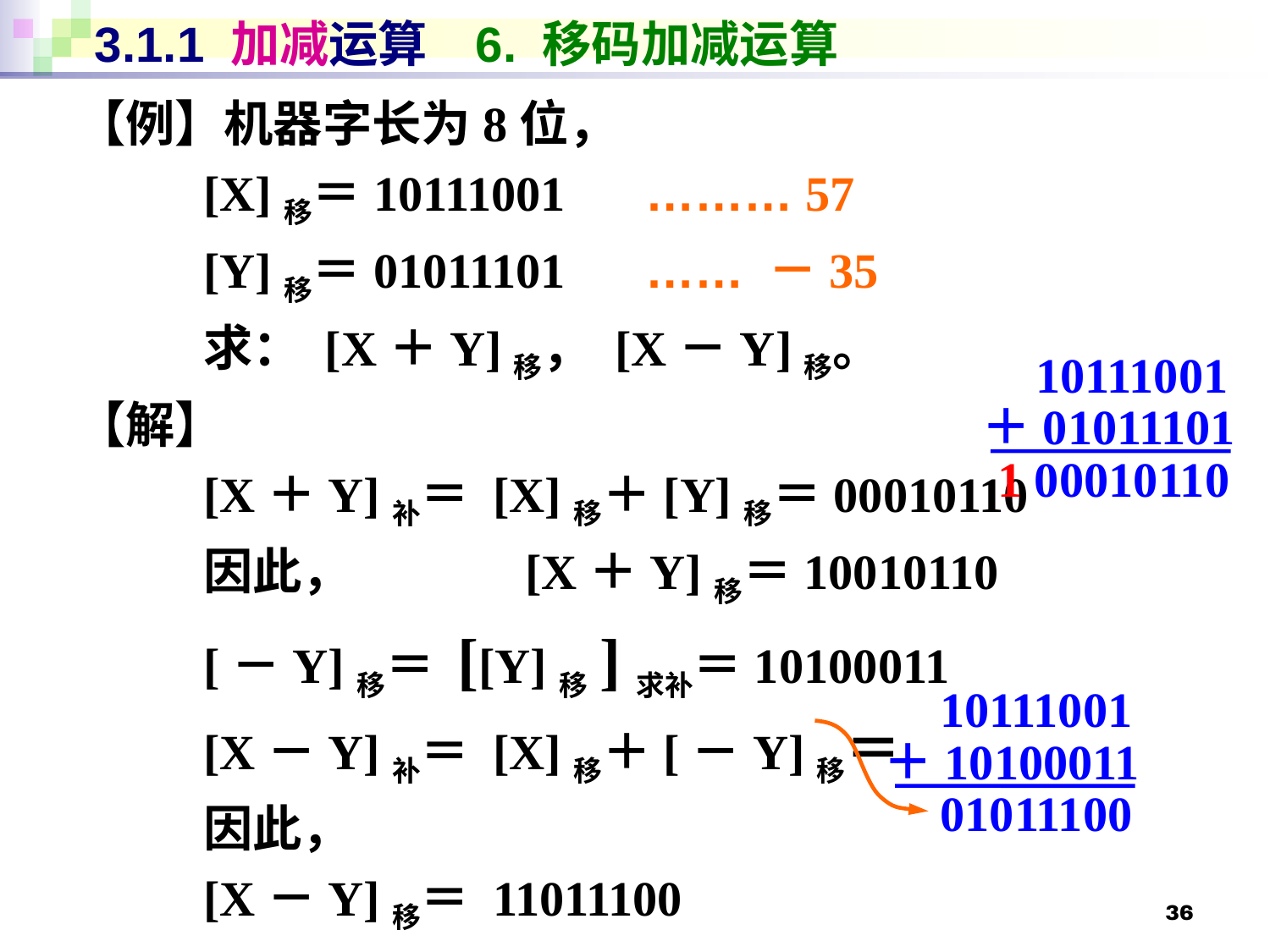

# 3.1.1 加减运算	6. 移码加减运算
【例】机器字长为8位，
	[X]移＝10111001	     ……… 57
	[Y]移＝01011101	     …… －35
	求： [X＋Y]移， [X－Y]移。
【解】
	[X＋Y]补＝ [X]移＋[Y]移＝00010110
	因此，	     [X＋Y]移＝10010110
	[－Y]移＝ [[Y]移]求补＝10100011
	[X－Y]补＝ [X]移＋[－Y]移＝
	因此，
	[X－Y]移＝ 11011100
10111001
＋01011101
1 00010110

10111001
＋10100011
01011100

36